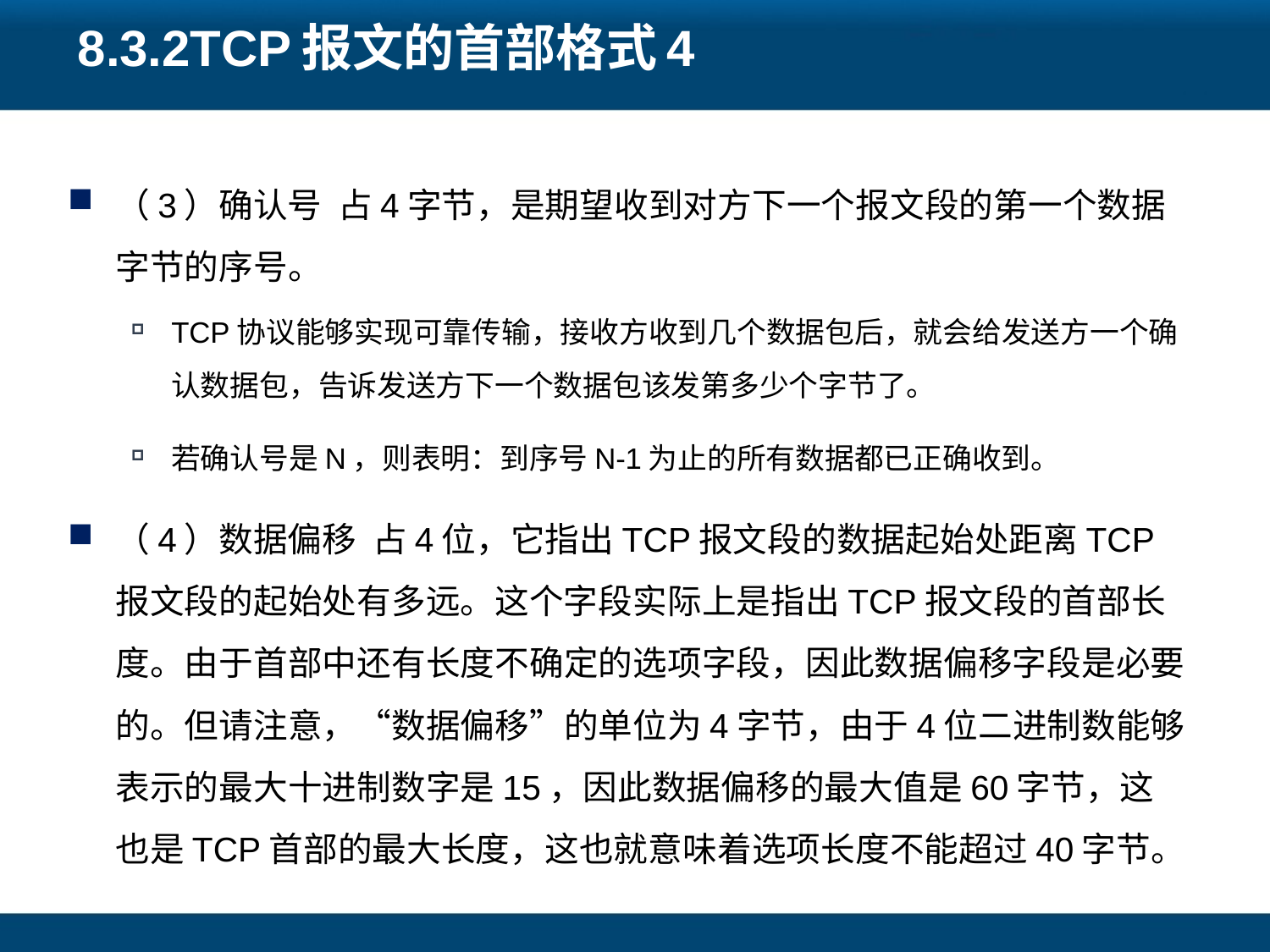

# 8.3.2TCP报文的首部格式4
（3）确认号  占4字节，是期望收到对方下一个报文段的第一个数据字节的序号。
TCP协议能够实现可靠传输，接收方收到几个数据包后，就会给发送方一个确认数据包，告诉发送方下一个数据包该发第多少个字节了。
若确认号是N，则表明：到序号N-1为止的所有数据都已正确收到。
（4）数据偏移  占4位，它指出TCP报文段的数据起始处距离TCP报文段的起始处有多远。这个字段实际上是指出TCP报文段的首部长度。由于首部中还有长度不确定的选项字段，因此数据偏移字段是必要的。但请注意，“数据偏移”的单位为4字节，由于4位二进制数能够表示的最大十进制数字是15，因此数据偏移的最大值是60字节，这也是TCP首部的最大长度，这也就意味着选项长度不能超过40字节。